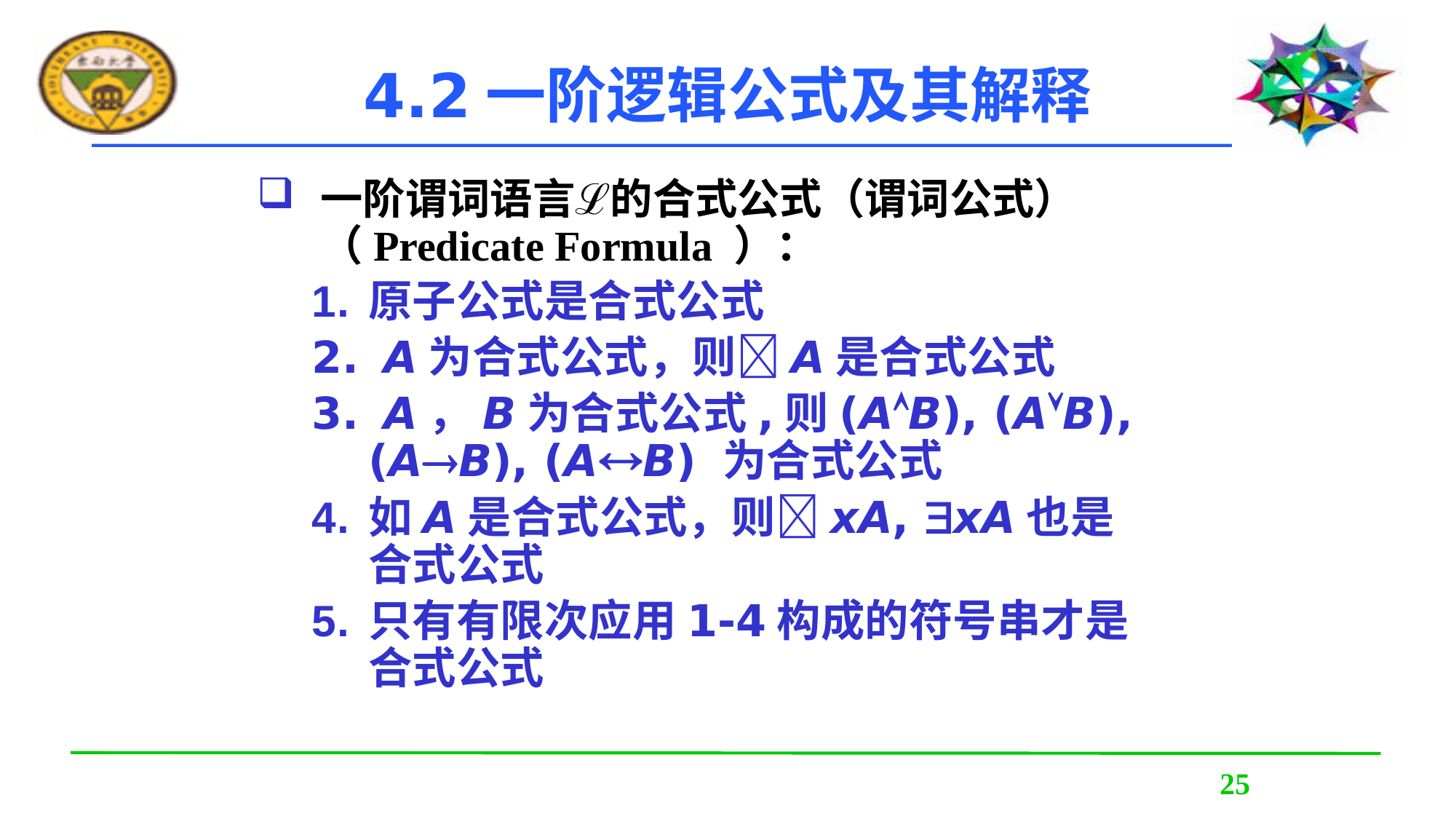

4.2一阶逻辑公式及其解释
一阶谓词语言ℒ的合式公式（谓词公式）       （Predicate Formula ）：
原子公式是合式公式
 A为合式公式，则¬A是合式公式
 A，B为合式公式,则(A∧B), (A∨B), (A→B), (A↔B) 为合式公式
如A是合式公式，则∀xA, ∃xA也是合式公式
只有有限次应用1-4构成的符号串才是合式公式